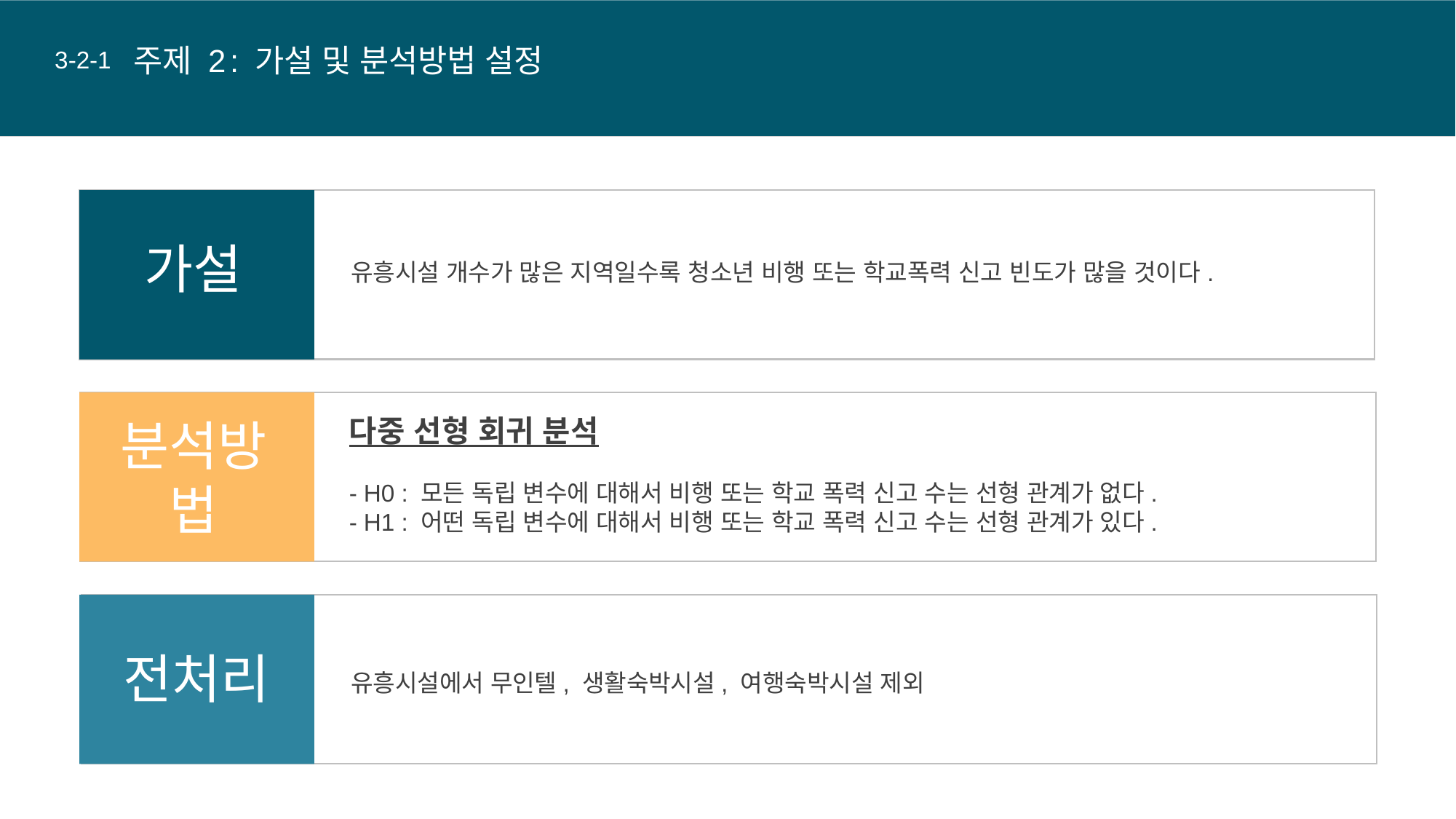

주 제  2  :  가 설   및   분 석 방 법   설 정
3-2-1

가설
유흥시설 개수가 많은 지역일수록 청소년 비행 또는 학교폭력 신고 빈도가 많을 것이다.

다중 선형 회귀 분석

- H0 : 모든 독립 변수에 대해서 비행 또는 학교 폭력 신고 수는 선형 관계가 없다.
- H1 : 어떤 독립 변수에 대해서 비행 또는 학교 폭력 신고 수는 선형 관계가 있다.

분석방법

전처리
유흥시설에서 무인텔, 생활숙박시설, 여행숙박시설 제외